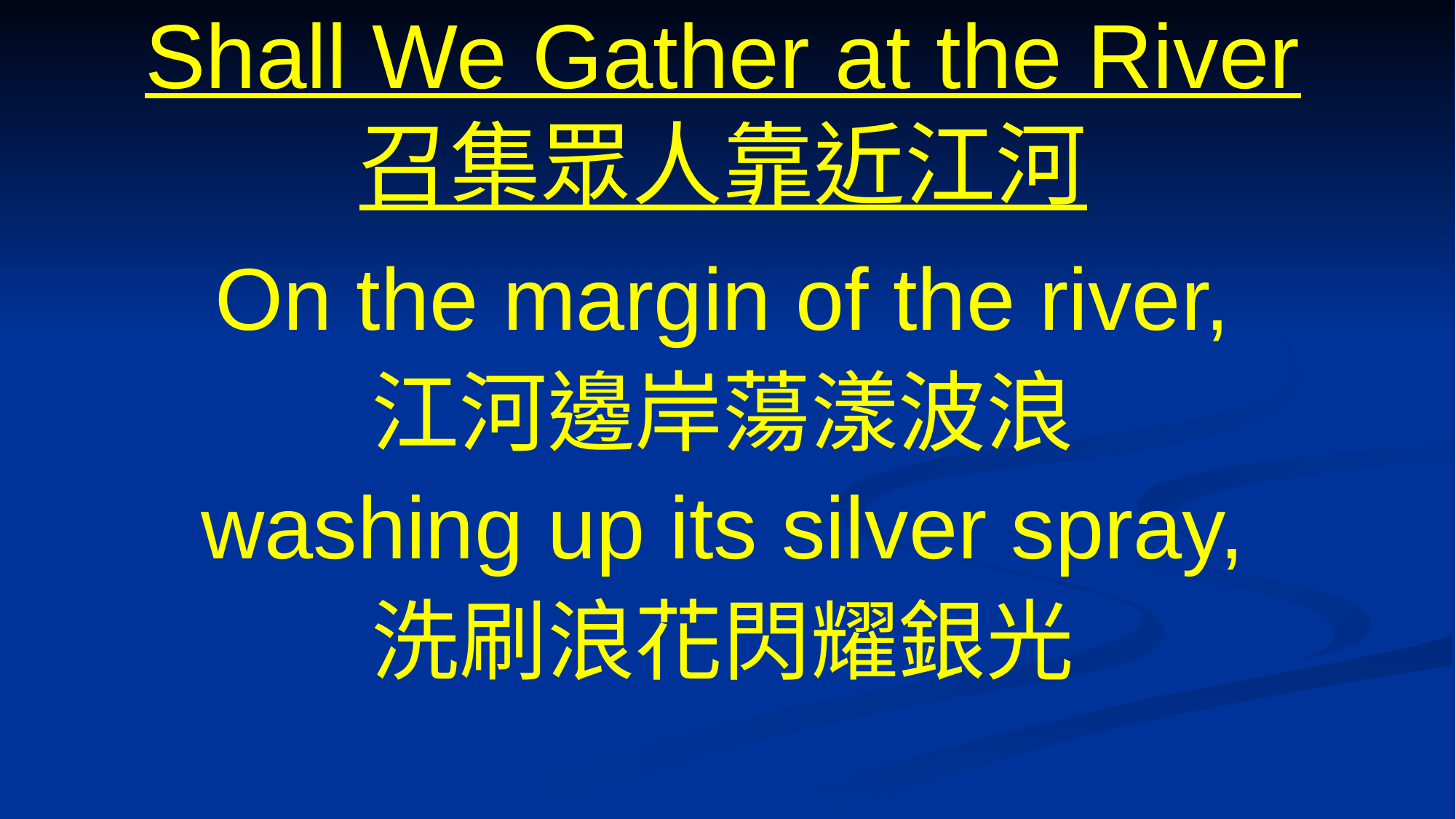

# Shall We Gather at the River 召集眾人靠近江河
On the margin of the river,
江河邊岸蕩漾波浪
washing up its silver spray,
洗刷浪花閃耀銀光